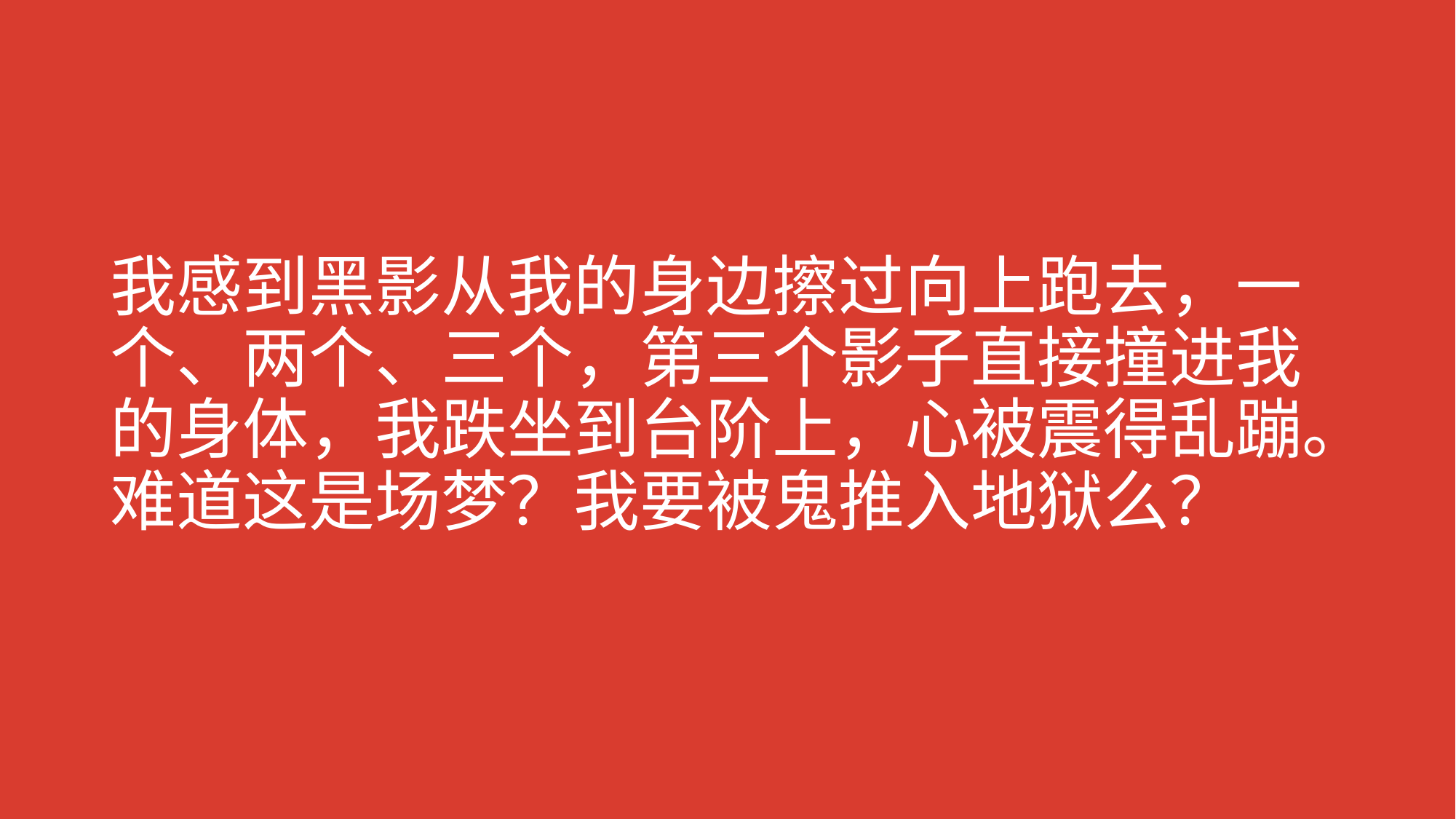

# 我感到黑影从我的身边擦过向上跑去，一个、两个、三个，第三个影子直接撞进我的身体，我跌坐到台阶上，心被震得乱蹦。难道这是场梦？我要被鬼推入地狱么？